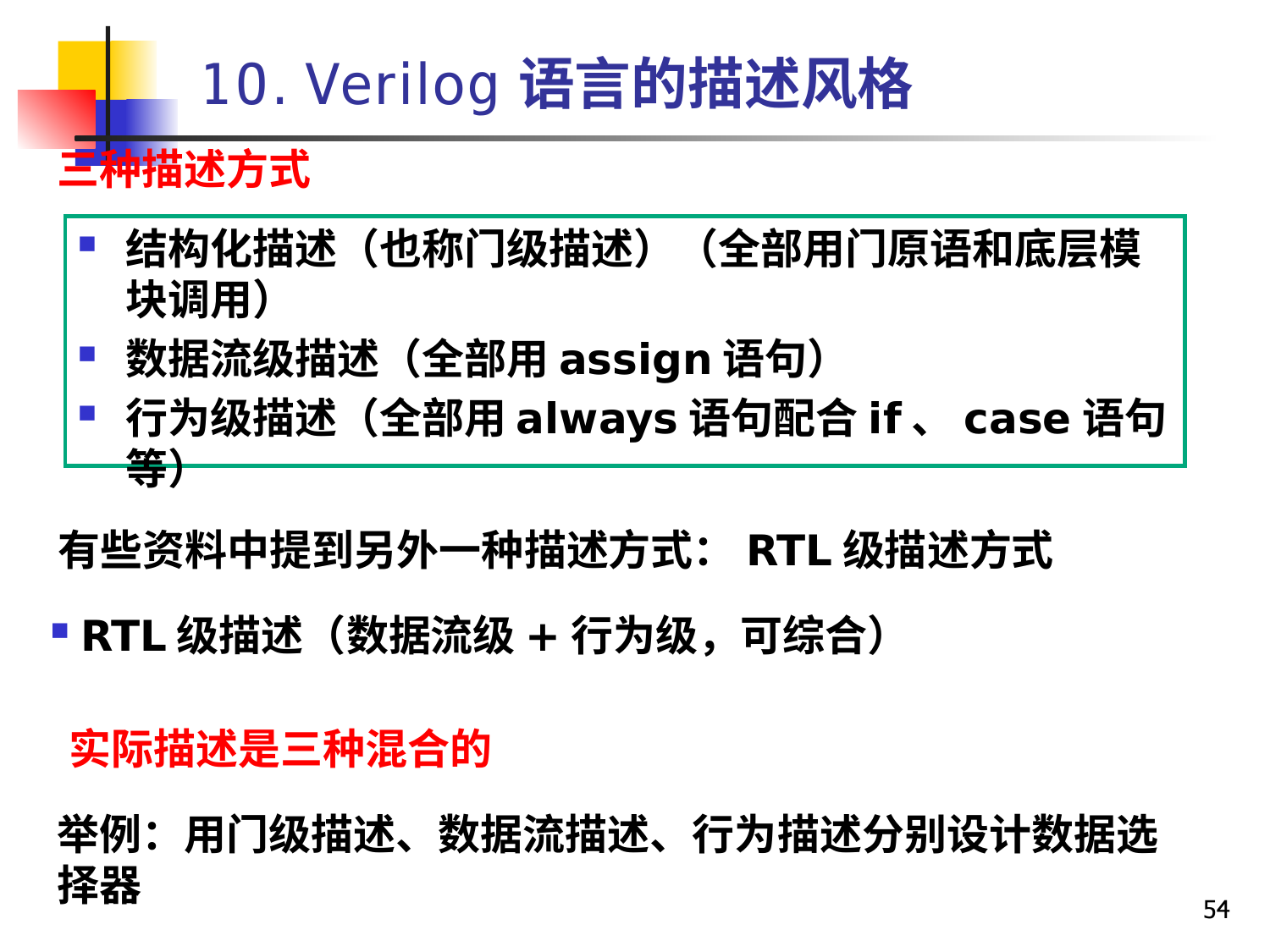

# 10. Verilog语言的描述风格
三种描述方式
结构化描述（也称门级描述）（全部用门原语和底层模块调用）
数据流级描述（全部用assign语句）
行为级描述（全部用always语句配合if、case语句等）
有些资料中提到另外一种描述方式：RTL级描述方式
RTL级描述（数据流级+行为级，可综合）
实际描述是三种混合的
举例：用门级描述、数据流描述、行为描述分别设计数据选择器
54